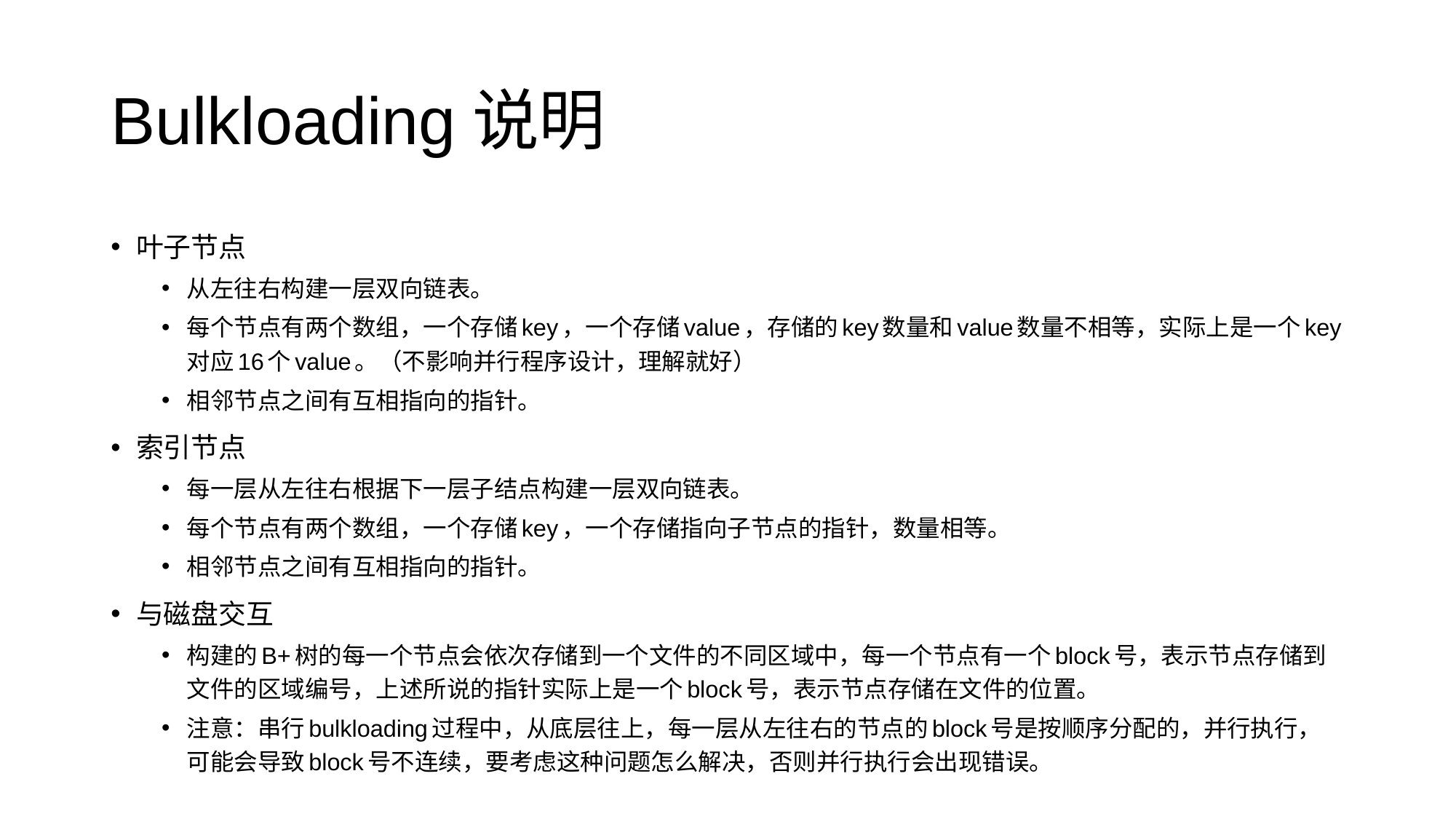

# Bulkloading说明
叶子节点
从左往右构建一层双向链表。
每个节点有两个数组，一个存储key，一个存储value，存储的key数量和value数量不相等，实际上是一个key对应16个value。（不影响并行程序设计，理解就好）
相邻节点之间有互相指向的指针。
索引节点
每一层从左往右根据下一层子结点构建一层双向链表。
每个节点有两个数组，一个存储key，一个存储指向子节点的指针，数量相等。
相邻节点之间有互相指向的指针。
与磁盘交互
构建的B+树的每一个节点会依次存储到一个文件的不同区域中，每一个节点有一个block号，表示节点存储到文件的区域编号，上述所说的指针实际上是一个block号，表示节点存储在文件的位置。
注意：串行bulkloading过程中，从底层往上，每一层从左往右的节点的block号是按顺序分配的，并行执行，可能会导致block号不连续，要考虑这种问题怎么解决，否则并行执行会出现错误。